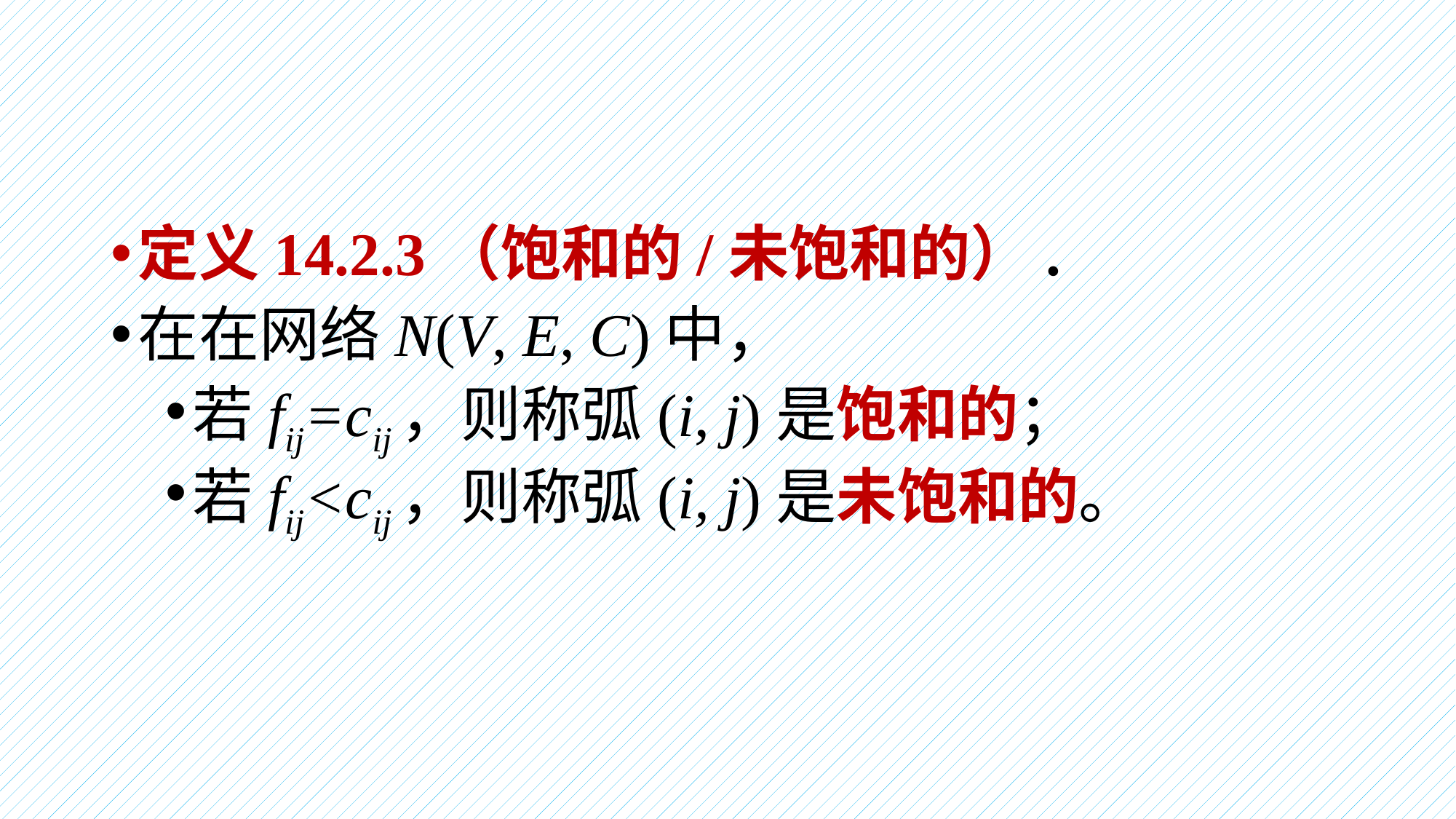

#
定义14.2.3（饱和的/未饱和的）.
在在网络N(V, E, C)中，
若fij=cij，则称弧(i, j)是饱和的；
若fij<cij，则称弧(i, j)是未饱和的。